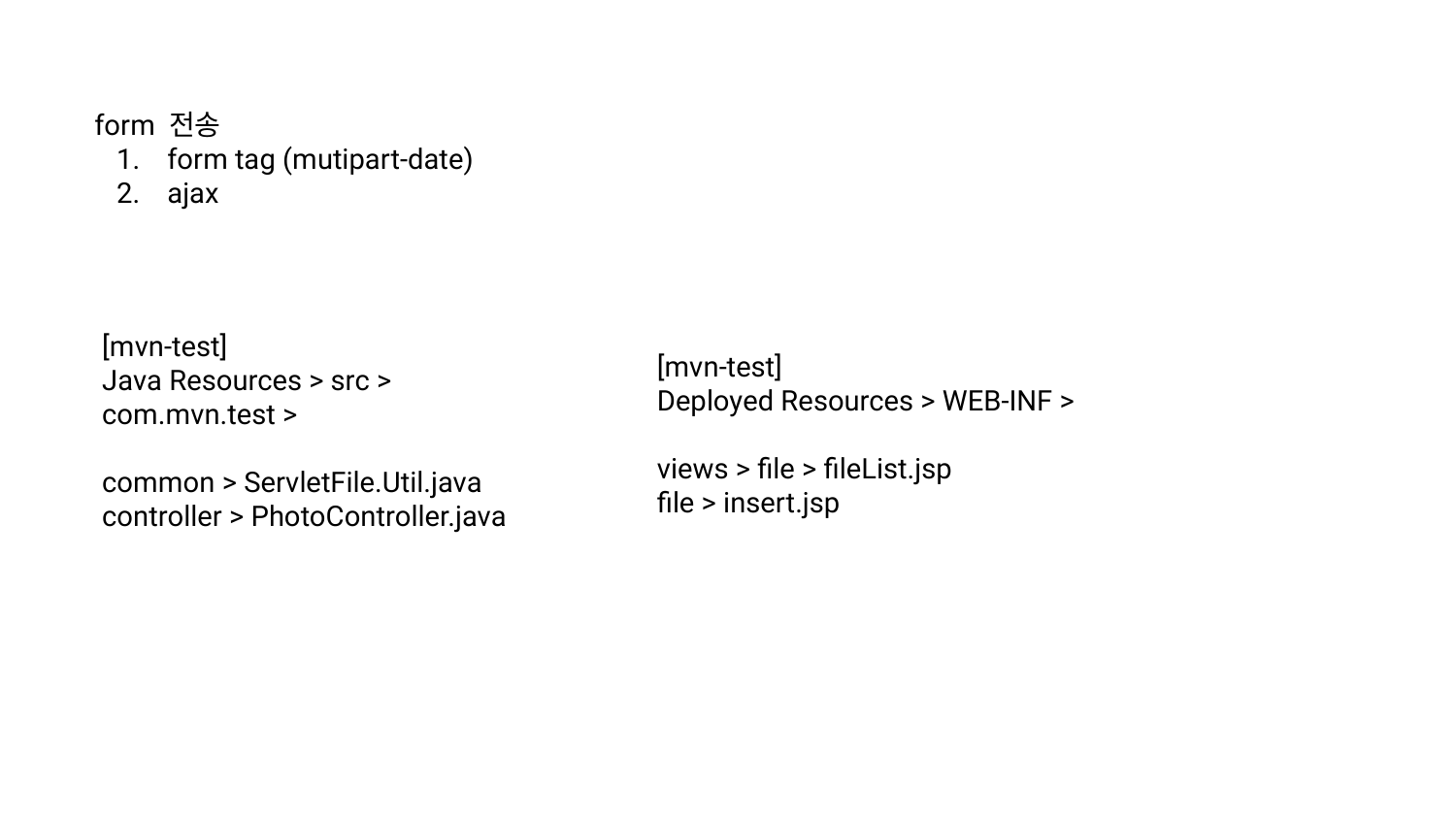

form 전송
form tag (mutipart-date)
ajax
[mvn-test]
Java Resources > src > com.mvn.test >

common > ServletFile.Util.java
controller > PhotoController.java
[mvn-test]
Deployed Resources > WEB-INF >

views > file > fileList.jsp
file > insert.jsp